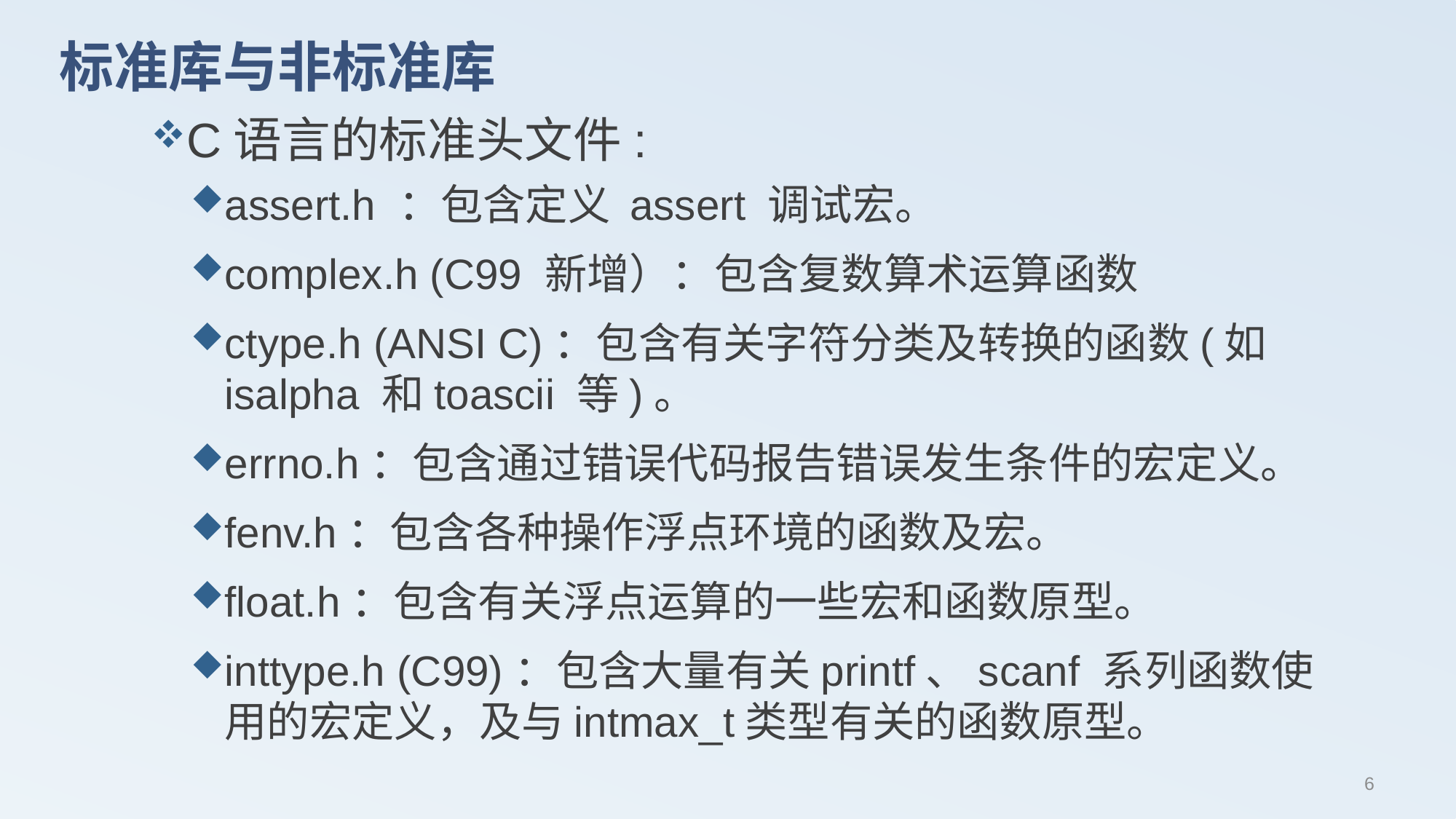

# 标准库与非标准库
C语言的标准头文件:
assert.h ：包含定义 assert 调试宏。
complex.h (C99 新增）：包含复数算术运算函数
ctype.h (ANSI C)：包含有关字符分类及转换的函数(如 isalpha 和toascii 等)。
errno.h：包含通过错误代码报告错误发生条件的宏定义。
fenv.h：包含各种操作浮点环境的函数及宏。
float.h：包含有关浮点运算的一些宏和函数原型。
inttype.h (C99)：包含大量有关printf、scanf 系列函数使用的宏定义，及与intmax_t类型有关的函数原型。